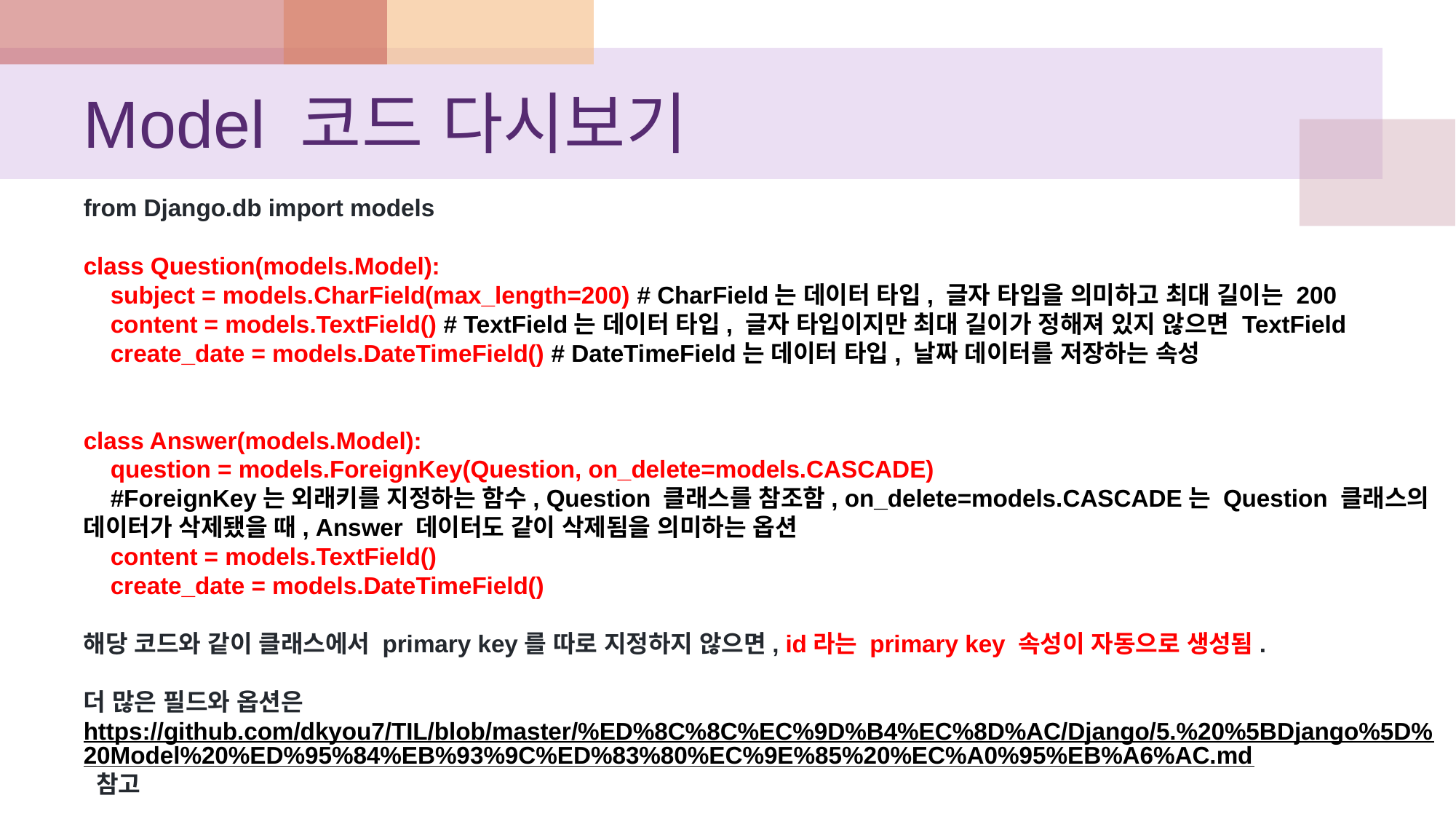

# Model 코드 다시보기
from Django.db import models

class Question(models.Model):
    subject = models.CharField(max_length=200) # CharField는 데이터 타입, 글자 타입을 의미하고 최대 길이는 200
    content = models.TextField() # TextField는 데이터 타입, 글자 타입이지만 최대 길이가 정해져 있지 않으면 TextField
    create_date = models.DateTimeField() # DateTimeField는 데이터 타입, 날짜 데이터를 저장하는 속성

class Answer(models.Model):
    question = models.ForeignKey(Question, on_delete=models.CASCADE)
    #ForeignKey는 외래키를 지정하는 함수, Question 클래스를 참조함, on_delete=models.CASCADE는 Question 클래스의 데이터가 삭제됐을 때, Answer 데이터도 같이 삭제됨을 의미하는 옵션
    content = models.TextField()
    create_date = models.DateTimeField()

해당 코드와 같이 클래스에서 primary key를 따로 지정하지 않으면, id라는 primary key 속성이 자동으로 생성됨.

더 많은 필드와 옵션은 https://github.com/dkyou7/TIL/blob/master/%ED%8C%8C%EC%9D%B4%EC%8D%AC/Django/5.%20%5BDjango%5D%20Model%20%ED%95%84%EB%93%9C%ED%83%80%EC%9E%85%20%EC%A0%95%EB%A6%AC.md 참고